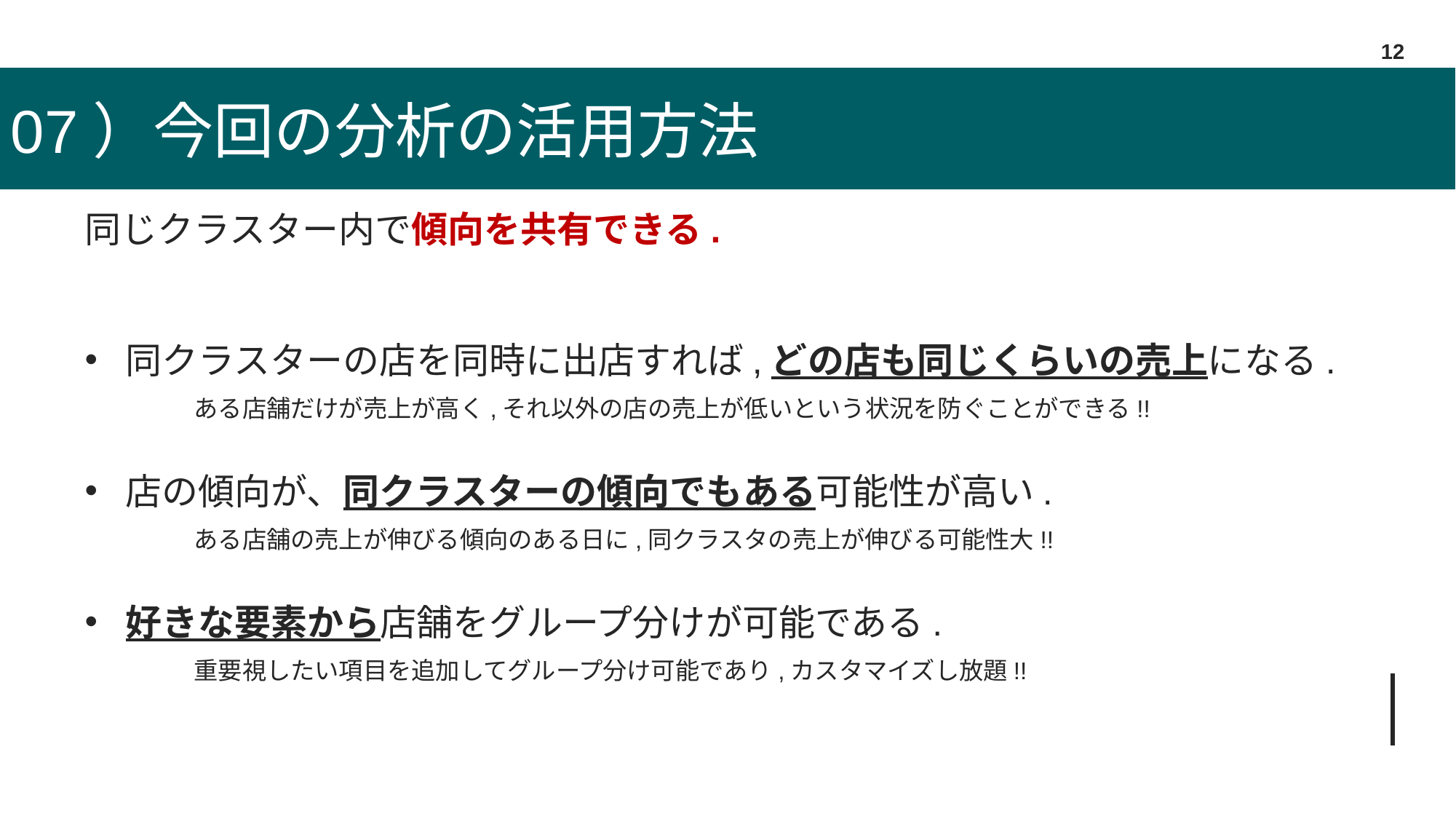

12

07）今回の分析の活用方法

同じクラスター内で傾向を共有できる.

同クラスターの店を同時に出店すれば,どの店も同じくらいの売上になる.
	ある店舗だけが売上が高く,それ以外の店の売上が低いという状況を防ぐことができる!!

店の傾向が、同クラスターの傾向でもある可能性が高い.
	ある店舗の売上が伸びる傾向のある日に,同クラスタの売上が伸びる可能性大!!

好きな要素から店舗をグループ分けが可能である.
	重要視したい項目を追加してグループ分け可能であり,カスタマイズし放題!!